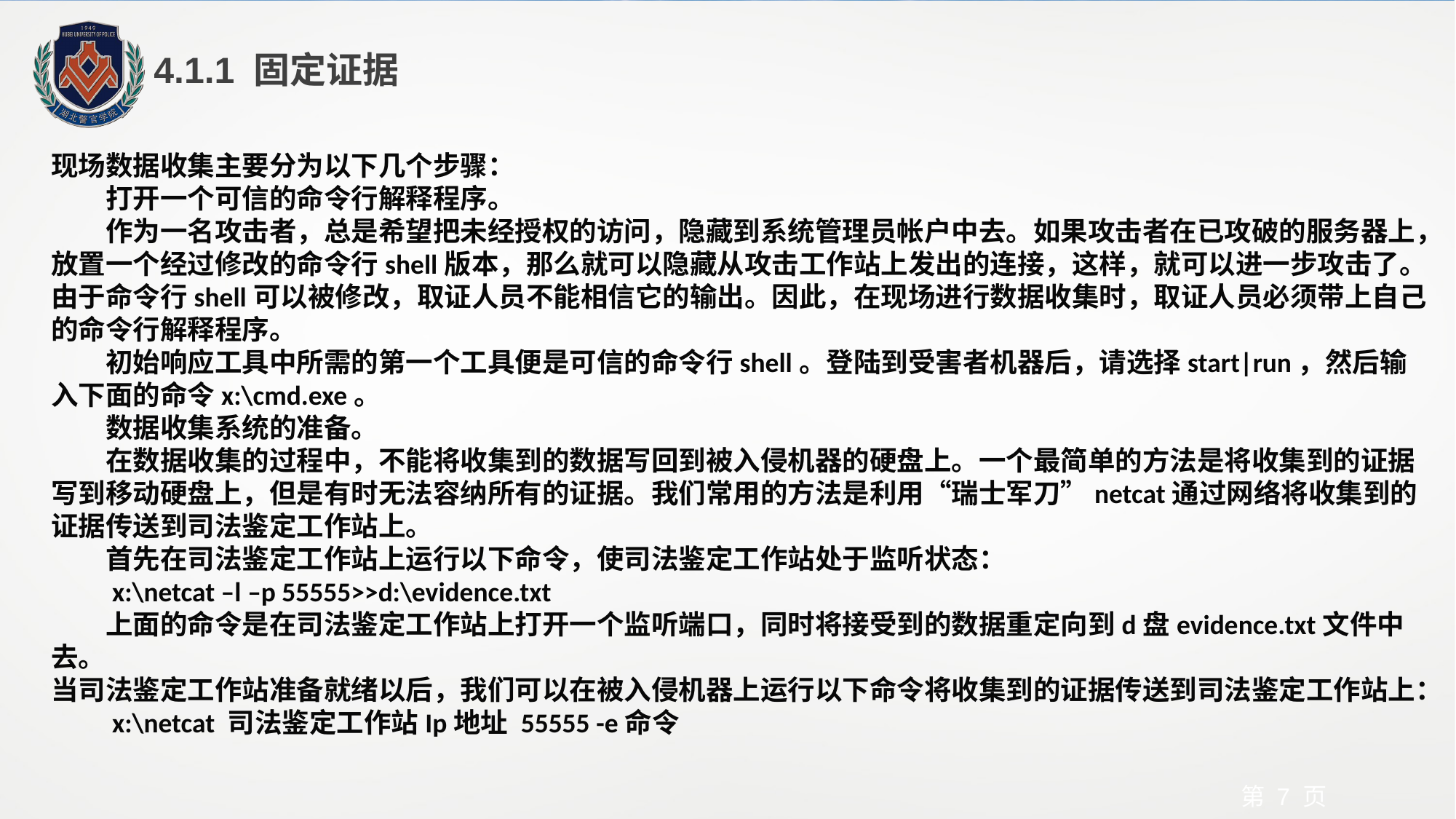

4.1.1 固定证据
现场数据收集主要分为以下几个步骤：
　　打开一个可信的命令行解释程序。
　　作为一名攻击者，总是希望把未经授权的访问，隐藏到系统管理员帐户中去。如果攻击者在已攻破的服务器上，放置一个经过修改的命令行shell版本，那么就可以隐藏从攻击工作站上发出的连接，这样，就可以进一步攻击了。
由于命令行shell可以被修改，取证人员不能相信它的输出。因此，在现场进行数据收集时，取证人员必须带上自己的命令行解释程序。
　　初始响应工具中所需的第一个工具便是可信的命令行shell。登陆到受害者机器后，请选择start|run，然后输入下面的命令x:\cmd.exe。
　　数据收集系统的准备。
　　在数据收集的过程中，不能将收集到的数据写回到被入侵机器的硬盘上。一个最简单的方法是将收集到的证据写到移动硬盘上，但是有时无法容纳所有的证据。我们常用的方法是利用“瑞士军刀”netcat通过网络将收集到的证据传送到司法鉴定工作站上。
　　首先在司法鉴定工作站上运行以下命令，使司法鉴定工作站处于监听状态：
　　x:\netcat –l –p 55555>>d:\evidence.txt
　　上面的命令是在司法鉴定工作站上打开一个监听端口，同时将接受到的数据重定向到d盘evidence.txt文件中去。
当司法鉴定工作站准备就绪以后，我们可以在被入侵机器上运行以下命令将收集到的证据传送到司法鉴定工作站上：
　　x:\netcat 司法鉴定工作站Ip地址 55555 -e命令